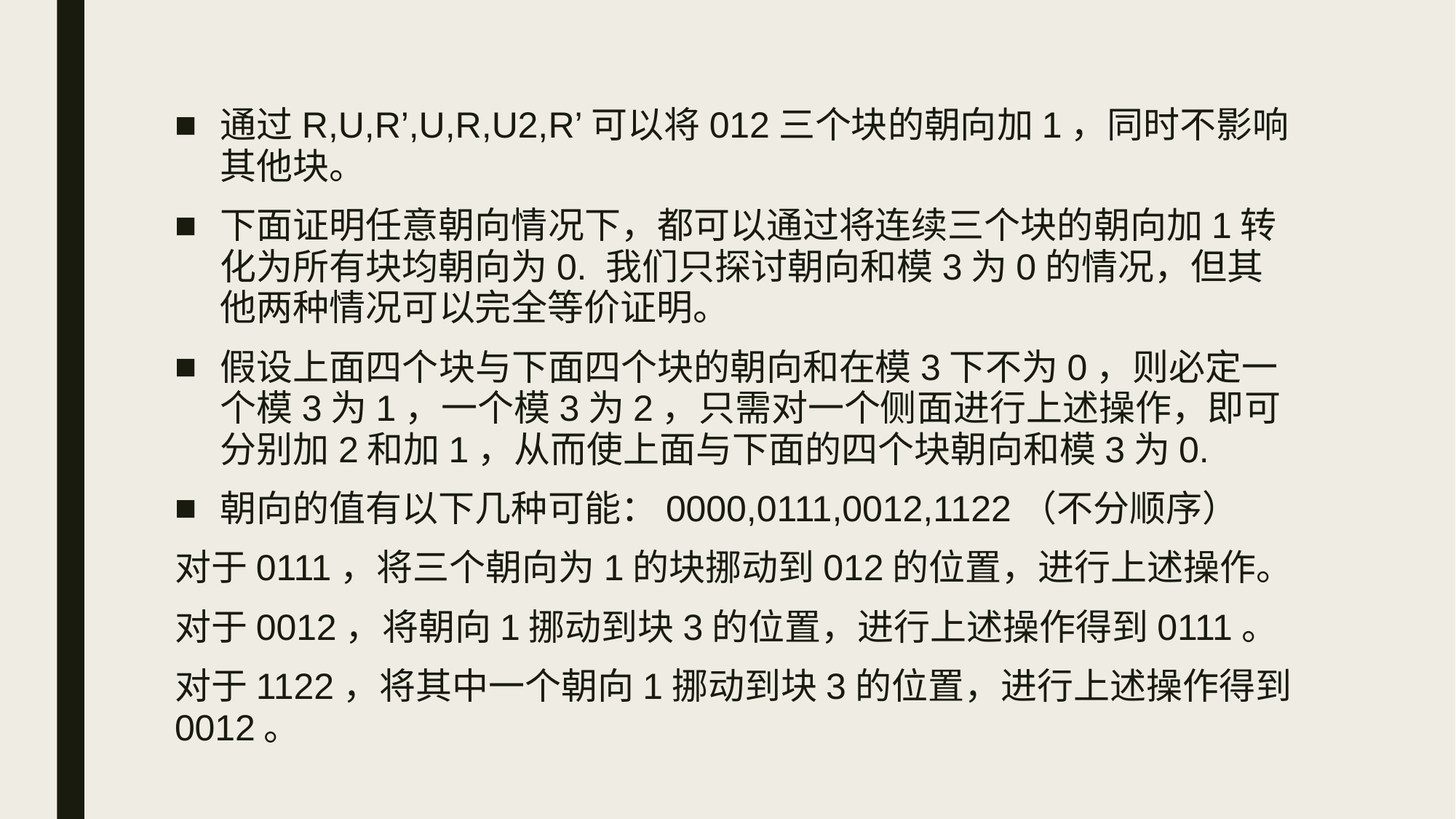

通过R,U,R’,U,R,U2,R’可以将012三个块的朝向加1，同时不影响其他块。
下面证明任意朝向情况下，都可以通过将连续三个块的朝向加1转化为所有块均朝向为0. 我们只探讨朝向和模3为0的情况，但其他两种情况可以完全等价证明。
假设上面四个块与下面四个块的朝向和在模3下不为0，则必定一个模3为1，一个模3为2，只需对一个侧面进行上述操作，即可分别加2和加1，从而使上面与下面的四个块朝向和模3为0.
朝向的值有以下几种可能：0000,0111,0012,1122（不分顺序）
对于0111，将三个朝向为1的块挪动到012的位置，进行上述操作。
对于0012，将朝向1挪动到块3的位置，进行上述操作得到0111。
对于1122，将其中一个朝向1挪动到块3的位置，进行上述操作得到0012。